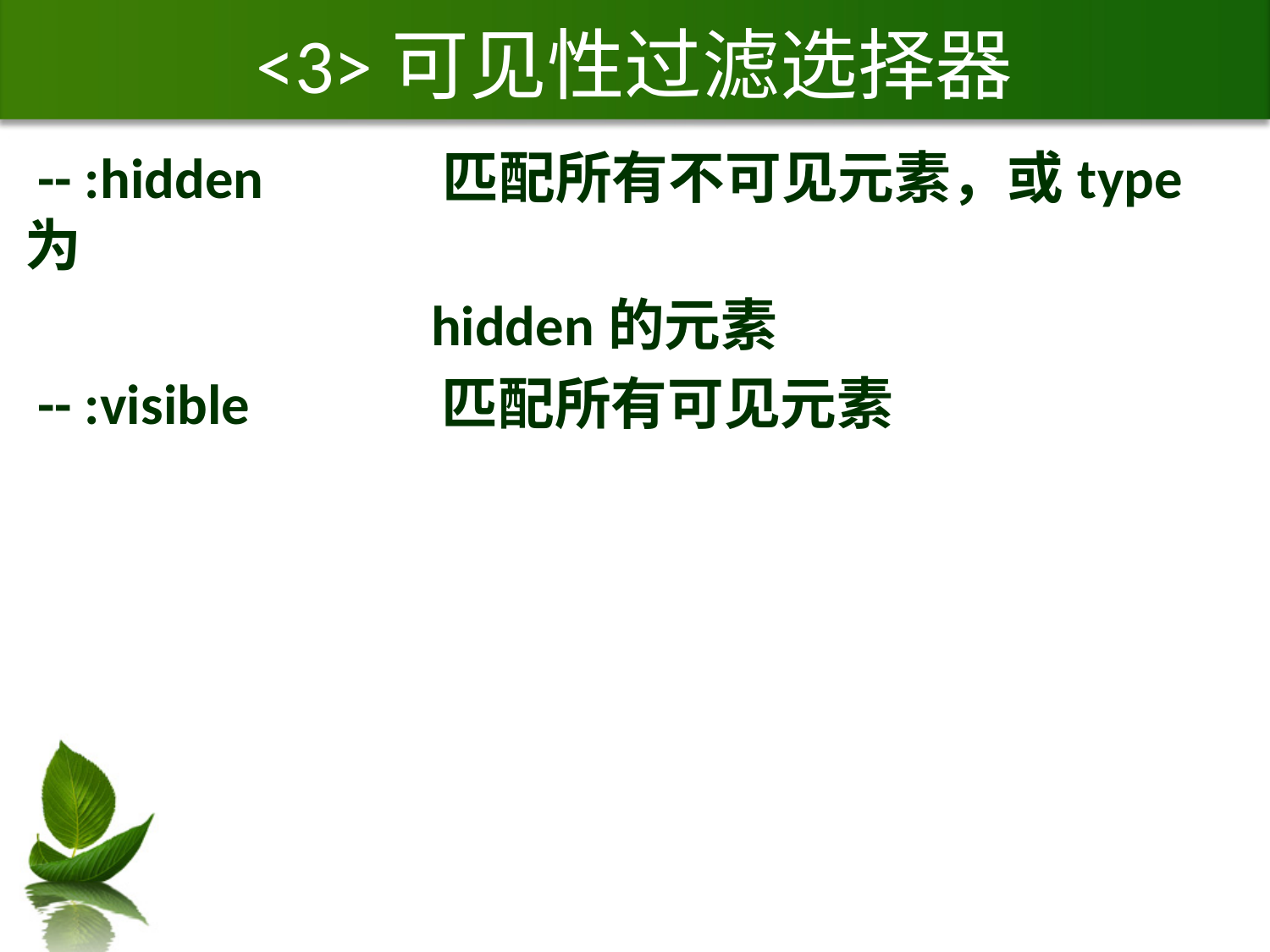

# <3>可见性过滤选择器
 -- :hidden             匹配所有不可见元素，或type为
                                hidden的元素
 -- :visible              匹配所有可见元素